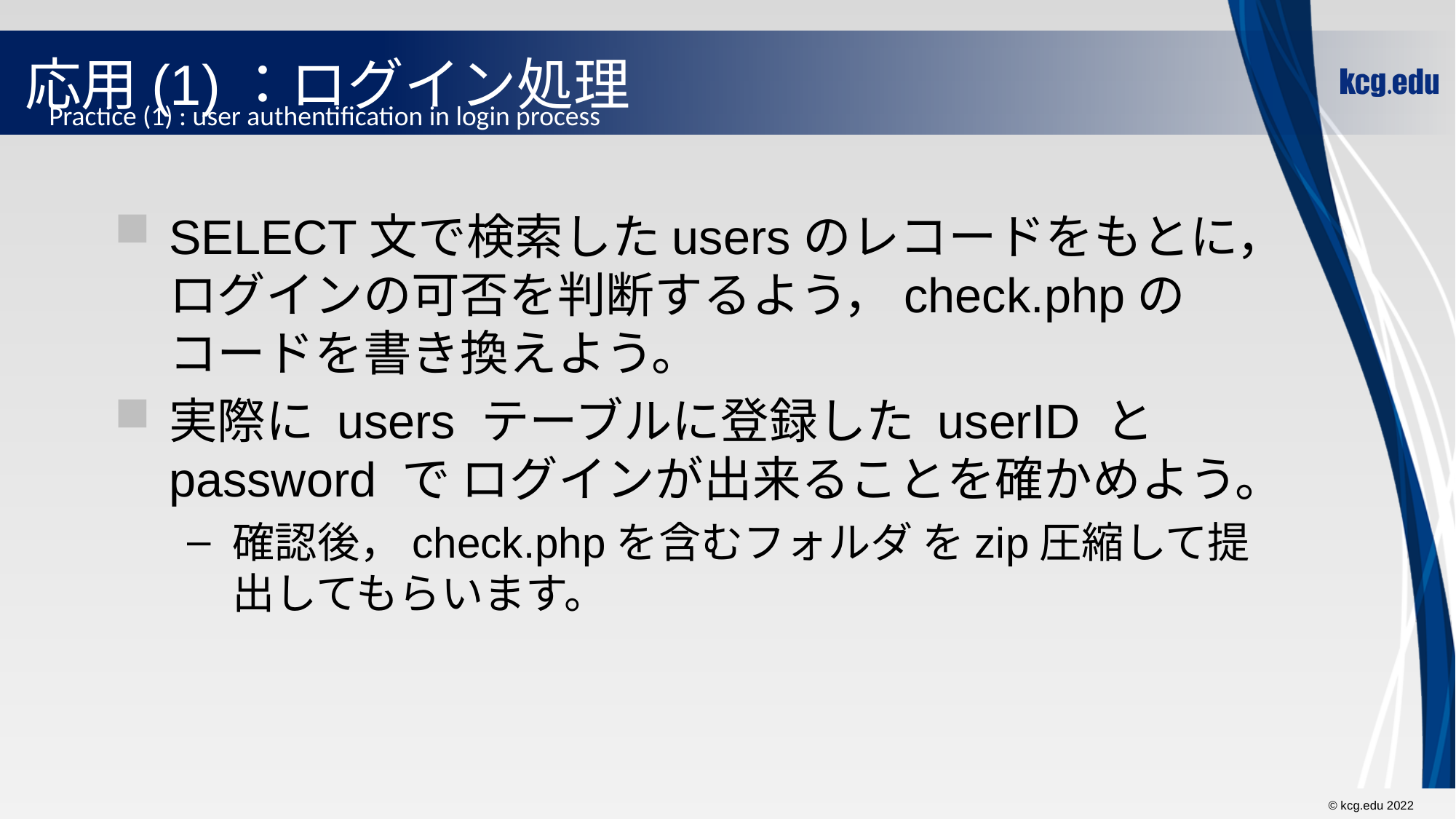

# 応用(1)：ログイン処理
Practice (1) : user authentification in login process
SELECT文で検索したusersのレコードをもとに，ログインの可否を判断するよう，check.phpのコードを書き換えよう。
実際に users テーブルに登録した userID と password で ログインが出来ることを確かめよう。
確認後，check.phpを含むフォルダ をzip圧縮して提出してもらいます。